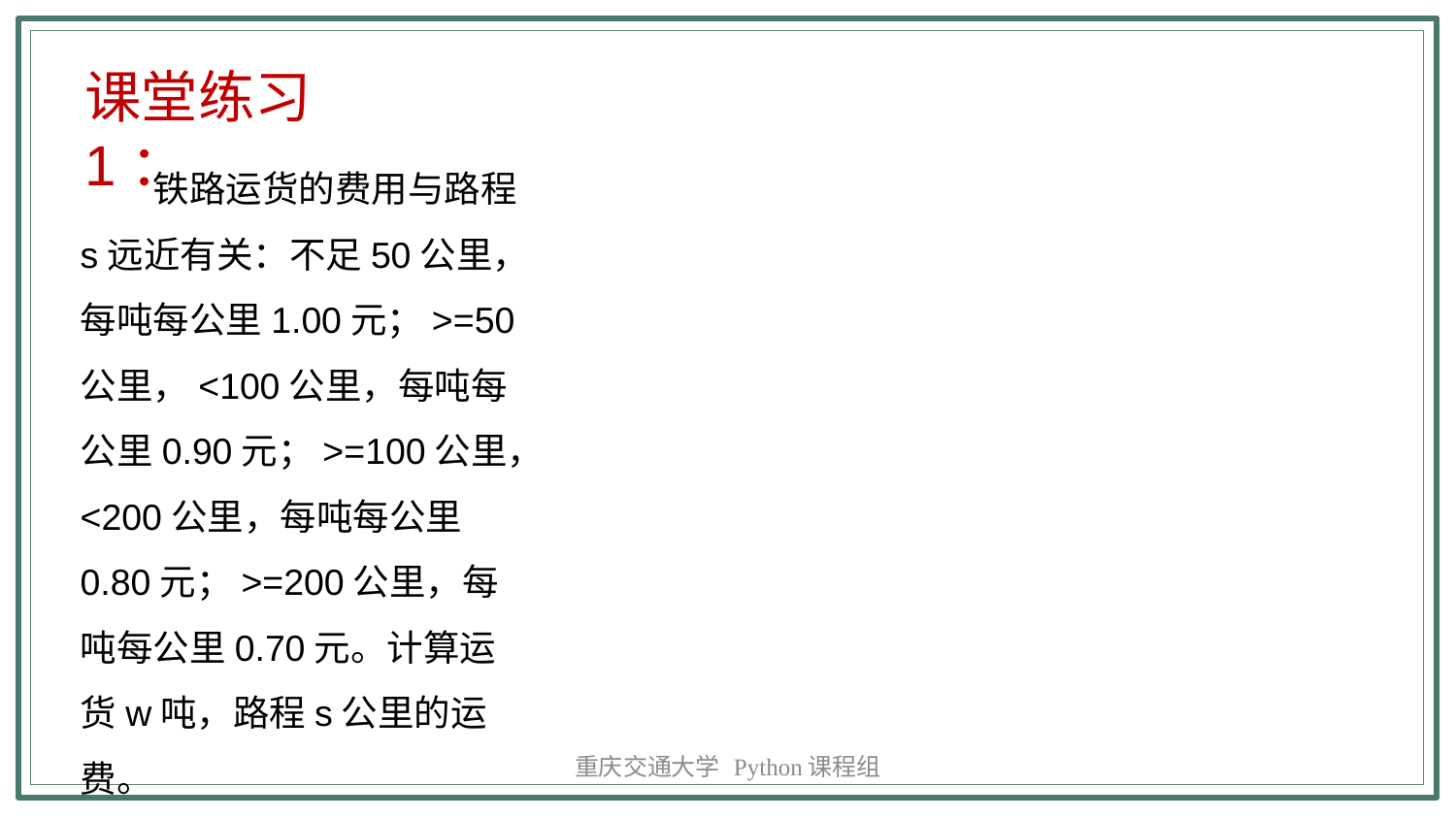

课堂练习1：
铁路运货的费用与路程s远近有关：不足50公里，每吨每公里1.00元；>=50公里，<100公里，每吨每公里0.90元；>=100公里，<200公里，每吨每公里0.80元；>=200公里，每吨每公里0.70元。计算运货w吨，路程s公里的运费。
重庆交通大学 Python课程组